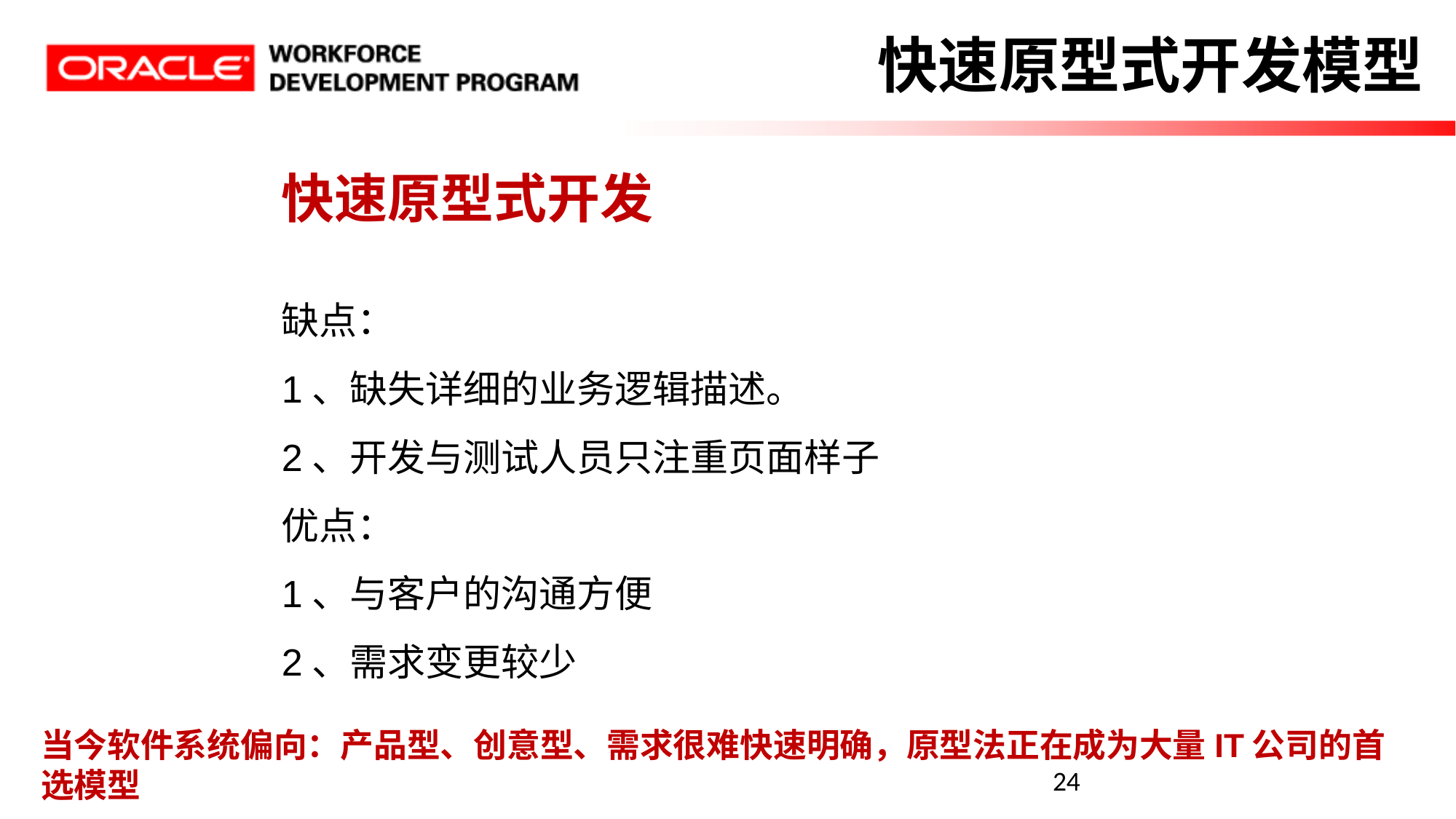

快速原型式开发模型
快速原型式开发

缺点：
1、缺失详细的业务逻辑描述。
2、开发与测试人员只注重页面样子
优点：
1、与客户的沟通方便
2、需求变更较少
当今软件系统偏向：产品型、创意型、需求很难快速明确，原型法正在成为大量IT公司的首选模型
24